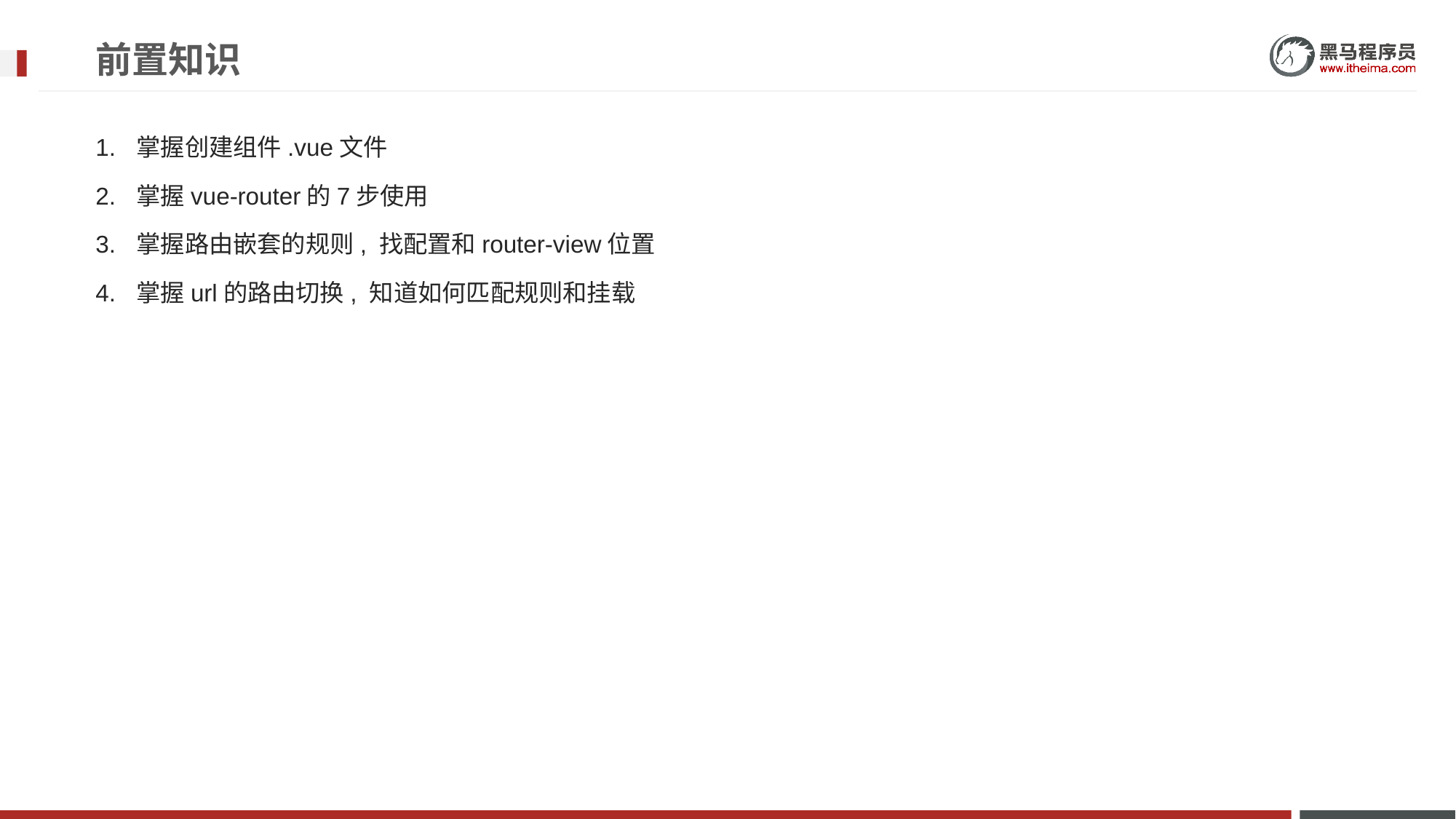

# 前置知识
掌握创建组件.vue文件
掌握vue-router的7步使用
掌握路由嵌套的规则, 找配置和router-view位置
掌握url的路由切换, 知道如何匹配规则和挂载